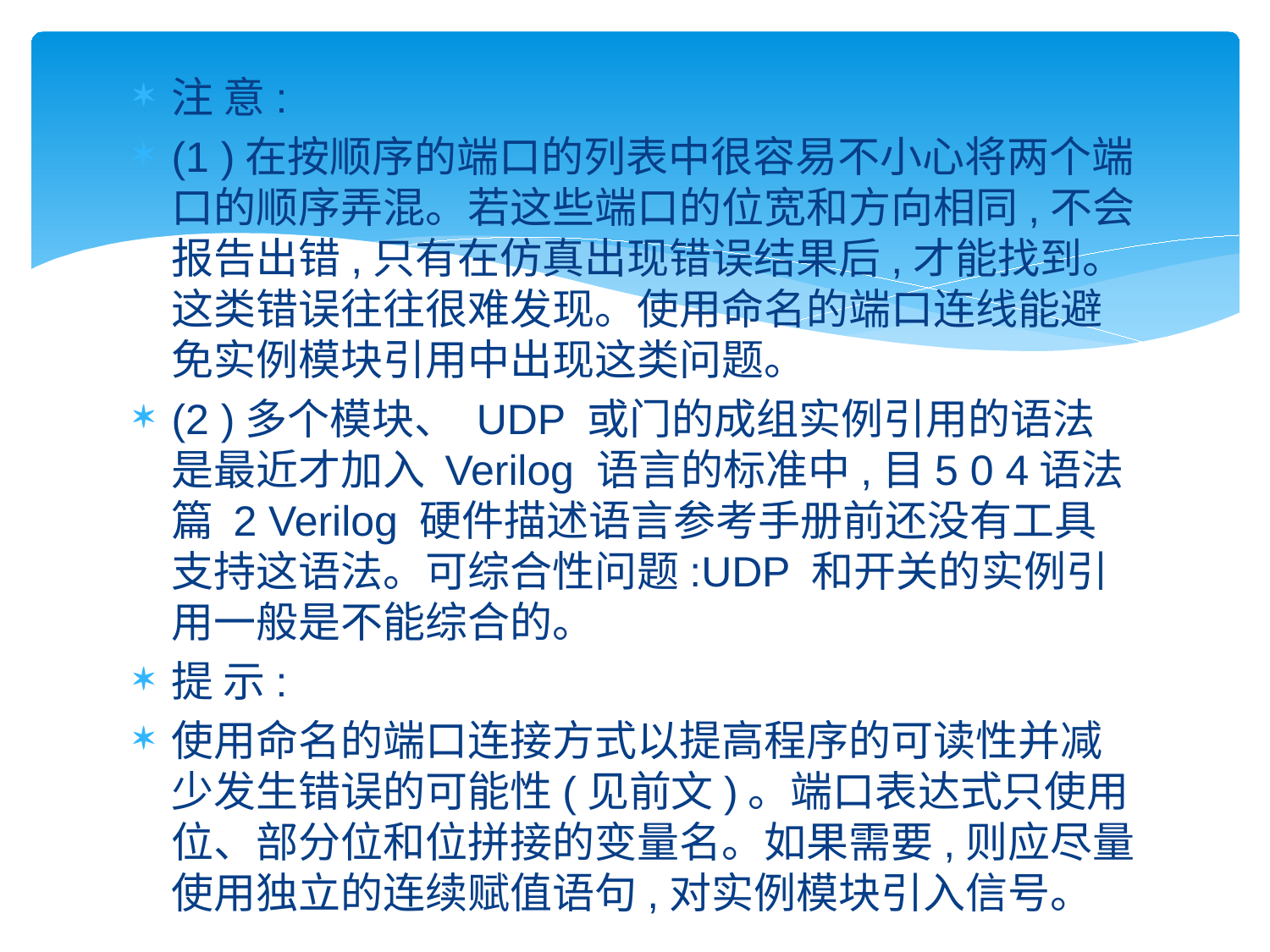

#
注 意:
(1 )在按顺序的端口的列表中很容易不小心将两个端口的顺序弄混。若这些端口的位宽和方向相同,不会报告出错,只有在仿真出现错误结果后,才能找到。这类错误往往很难发现。使用命名的端口连线能避免实例模块引用中出现这类问题。
(2 )多个模块、 UDP 或门的成组实例引用的语法是最近才加入 Verilog 语言的标准中,目5 0 4语法篇 2 Verilog 硬件描述语言参考手册前还没有工具支持这语法。可综合性问题:UDP 和开关的实例引用一般是不能综合的。
提 示:
使用命名的端口连接方式以提高程序的可读性并减少发生错误的可能性(见前文)。端口表达式只使用位、部分位和位拼接的变量名。如果需要,则应尽量使用独立的连续赋值语句,对实例模块引入信号。